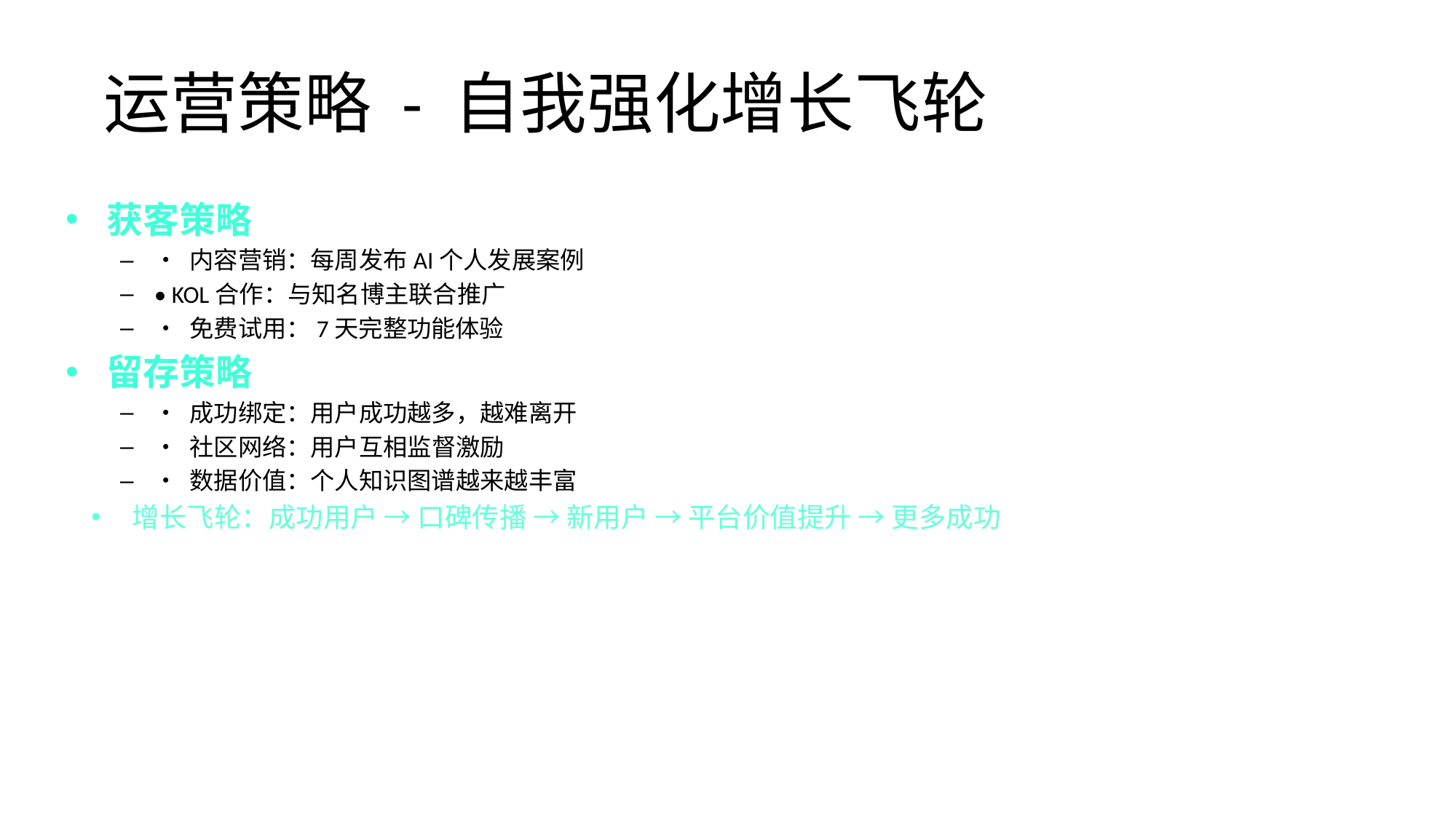

# 运营策略 - 自我强化增长飞轮
获客策略
• 内容营销：每周发布AI个人发展案例
• KOL合作：与知名博主联合推广
• 免费试用：7天完整功能体验
留存策略
• 成功绑定：用户成功越多，越难离开
• 社区网络：用户互相监督激励
• 数据价值：个人知识图谱越来越丰富
增长飞轮：成功用户 → 口碑传播 → 新用户 → 平台价值提升 → 更多成功